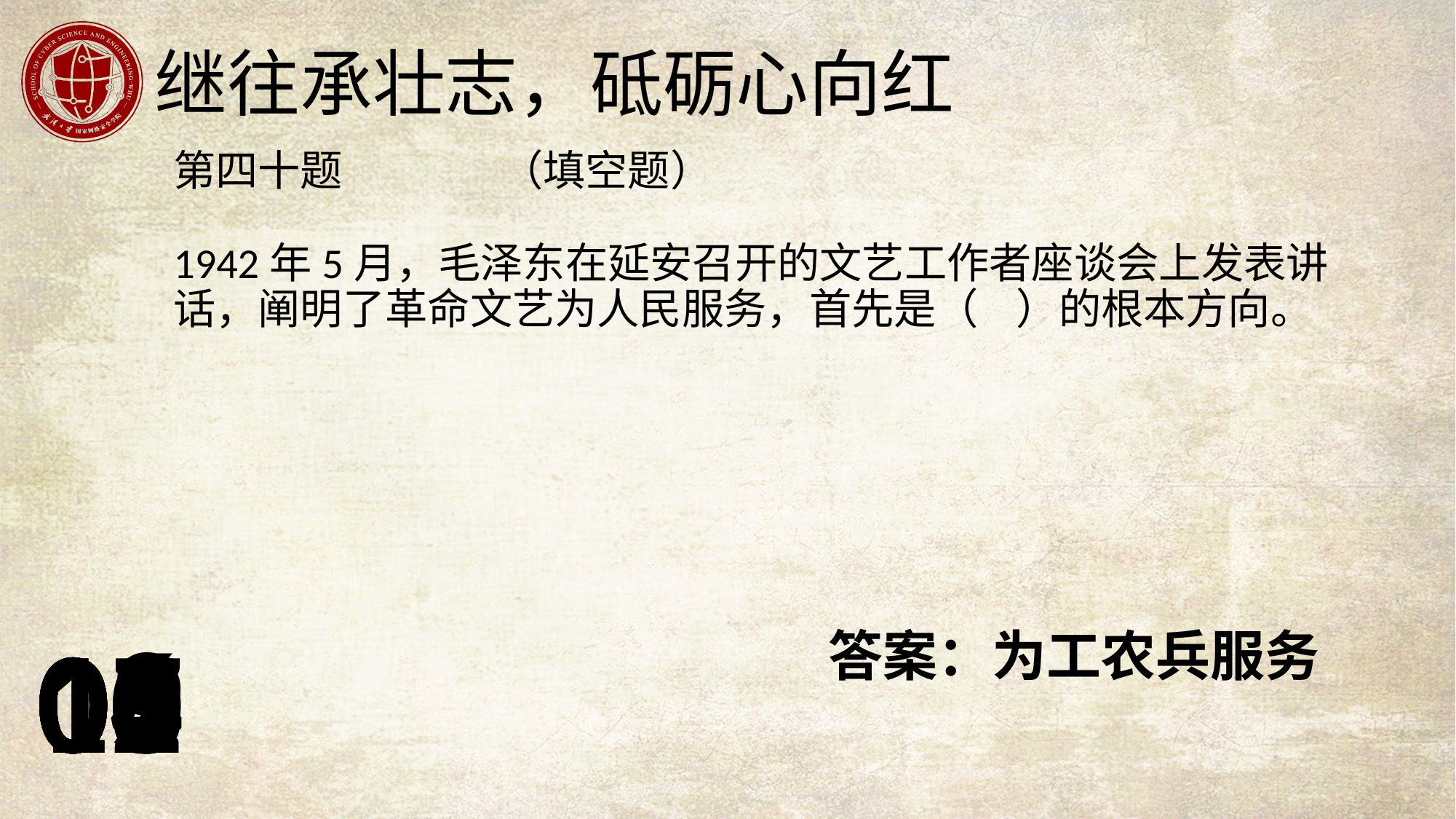

第四十题		（填空题）
1942年5月，毛泽东在延安召开的文艺工作者座谈会上发表讲话，阐明了革命文艺为人民服务，首先是（    ）的根本方向。
答案：为工农兵服务